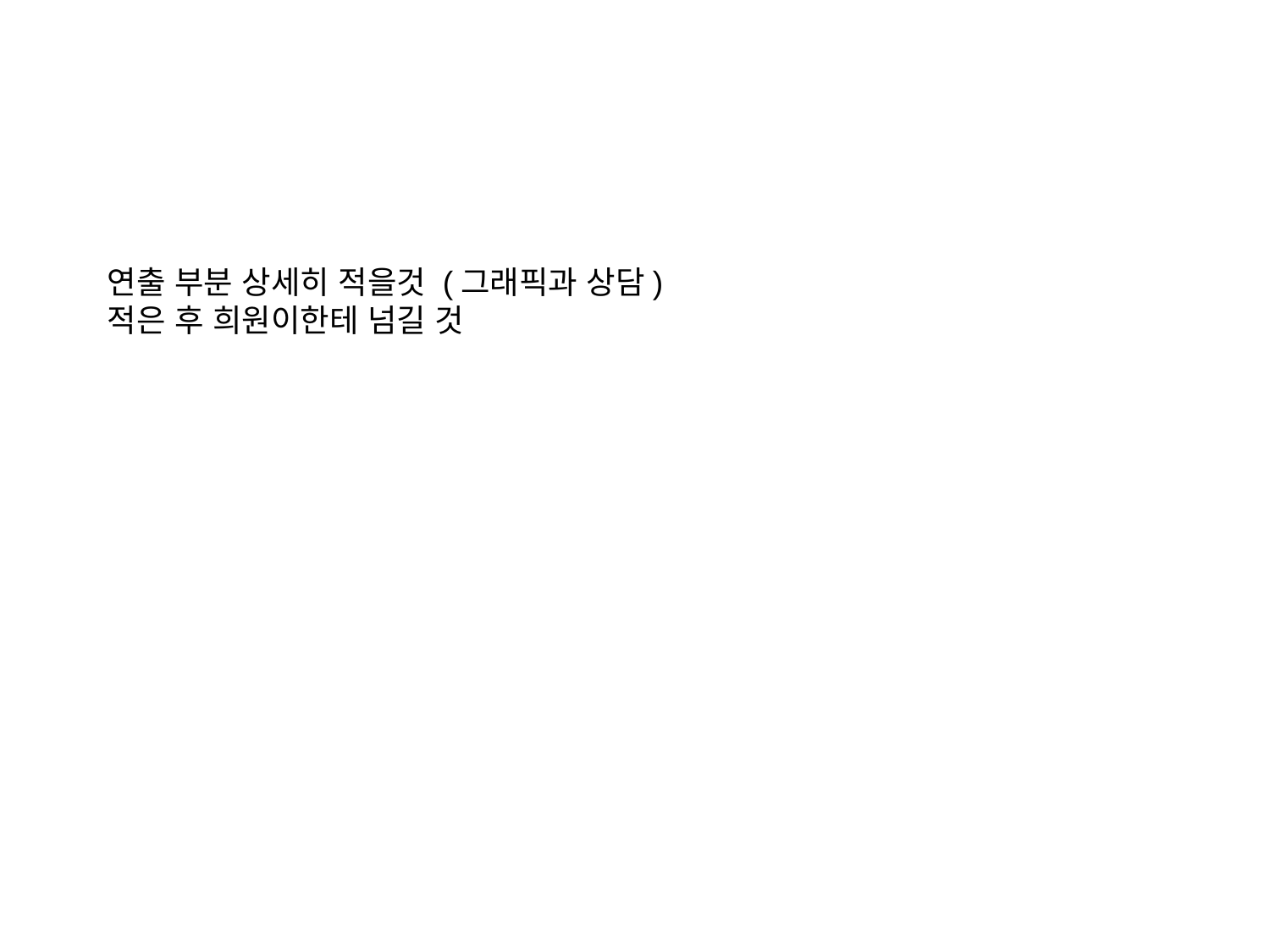

연출 부분 상세히 적을것 (그래픽과 상담)
적은 후 희원이한테 넘길 것